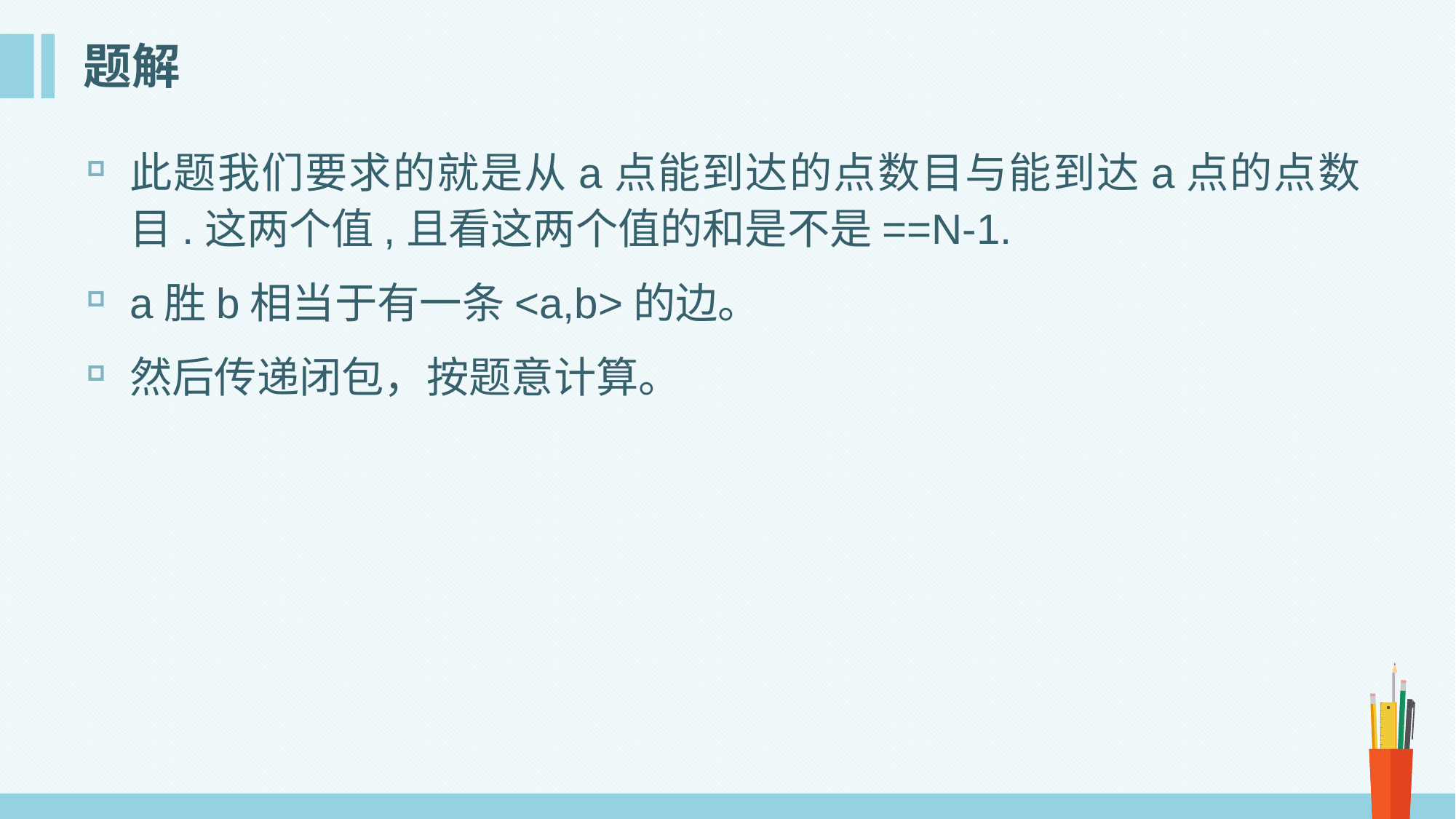

# 题解
此题我们要求的就是从a点能到达的点数目与能到达a点的点数目.这两个值,且看这两个值的和是不是==N-1.
a胜b相当于有一条<a,b>的边。
然后传递闭包，按题意计算。